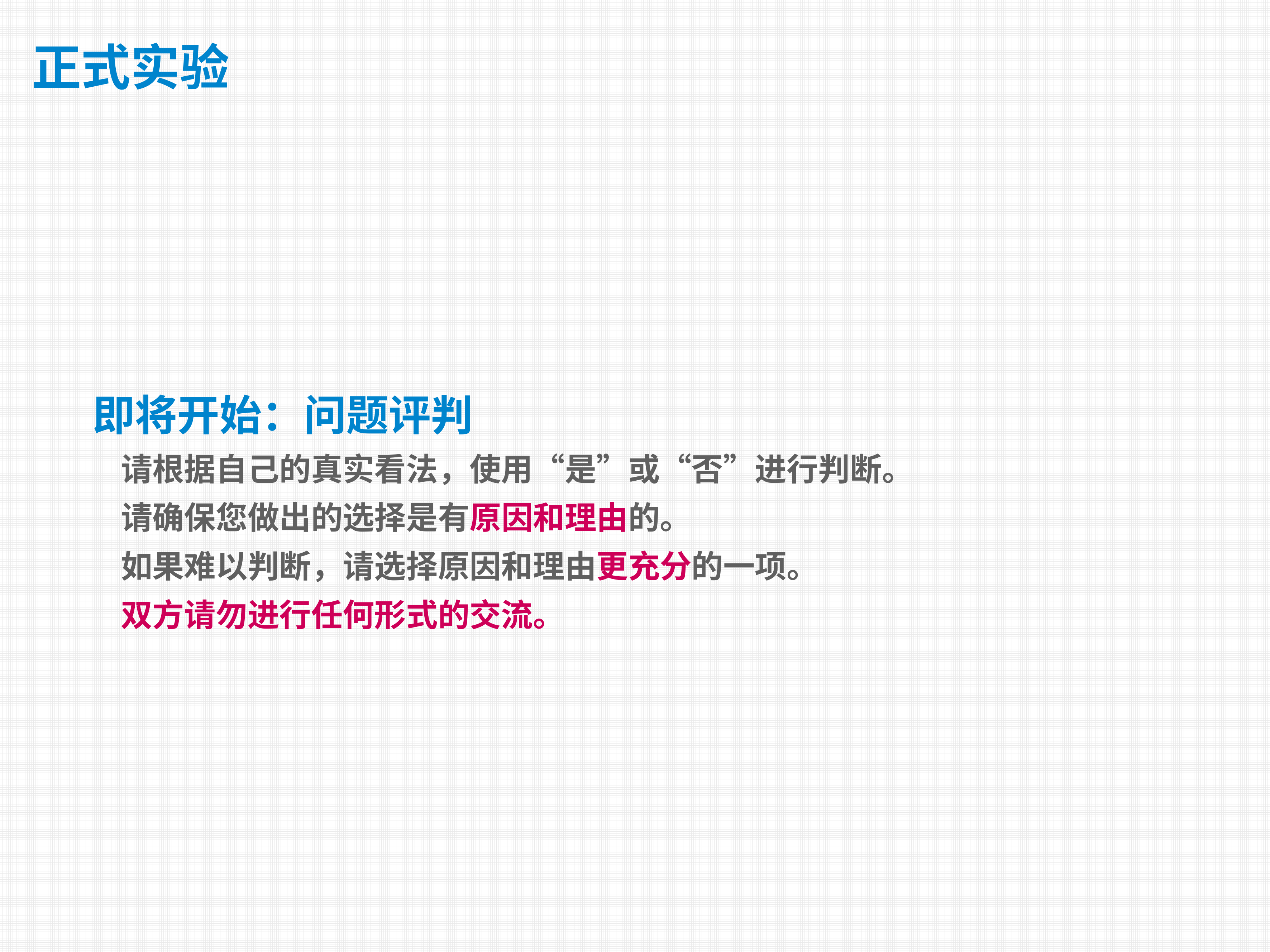

# 正式实验
即将开始：问题评判
请根据自己的真实看法，使用“是”或“否”进行判断。
请确保您做出的选择是有原因和理由的。
如果难以判断，请选择原因和理由更充分的一项。
双方请勿进行任何形式的交流。